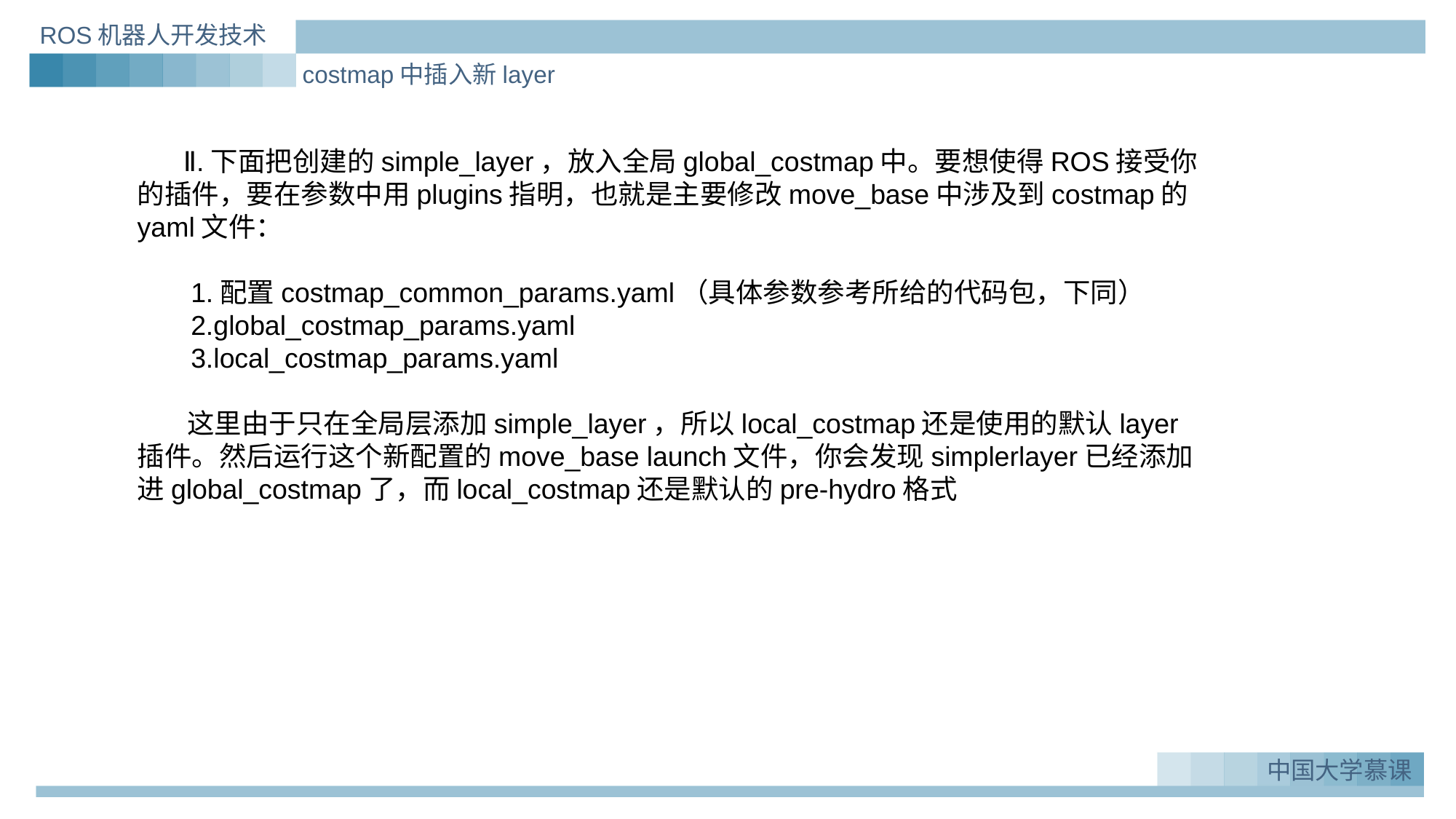

ROS机器人开发技术
costmap中插入新layer
      Ⅱ.下面把创建的simple_layer，放入全局global_costmap中。要想使得ROS接受你的插件，要在参数中用plugins指明，也就是主要修改move_base中涉及到costmap的yaml文件：

       1.配置costmap_common_params.yaml（具体参数参考所给的代码包，下同）
       2.global_costmap_params.yaml
       3.local_costmap_params.yaml

       这里由于只在全局层添加simple_layer，所以local_costmap还是使用的默认layer插件。然后运行这个新配置的move_base launch文件，你会发现simplerlayer已经添加进global_costmap了，而local_costmap还是默认的pre-hydro格式
中国大学慕课